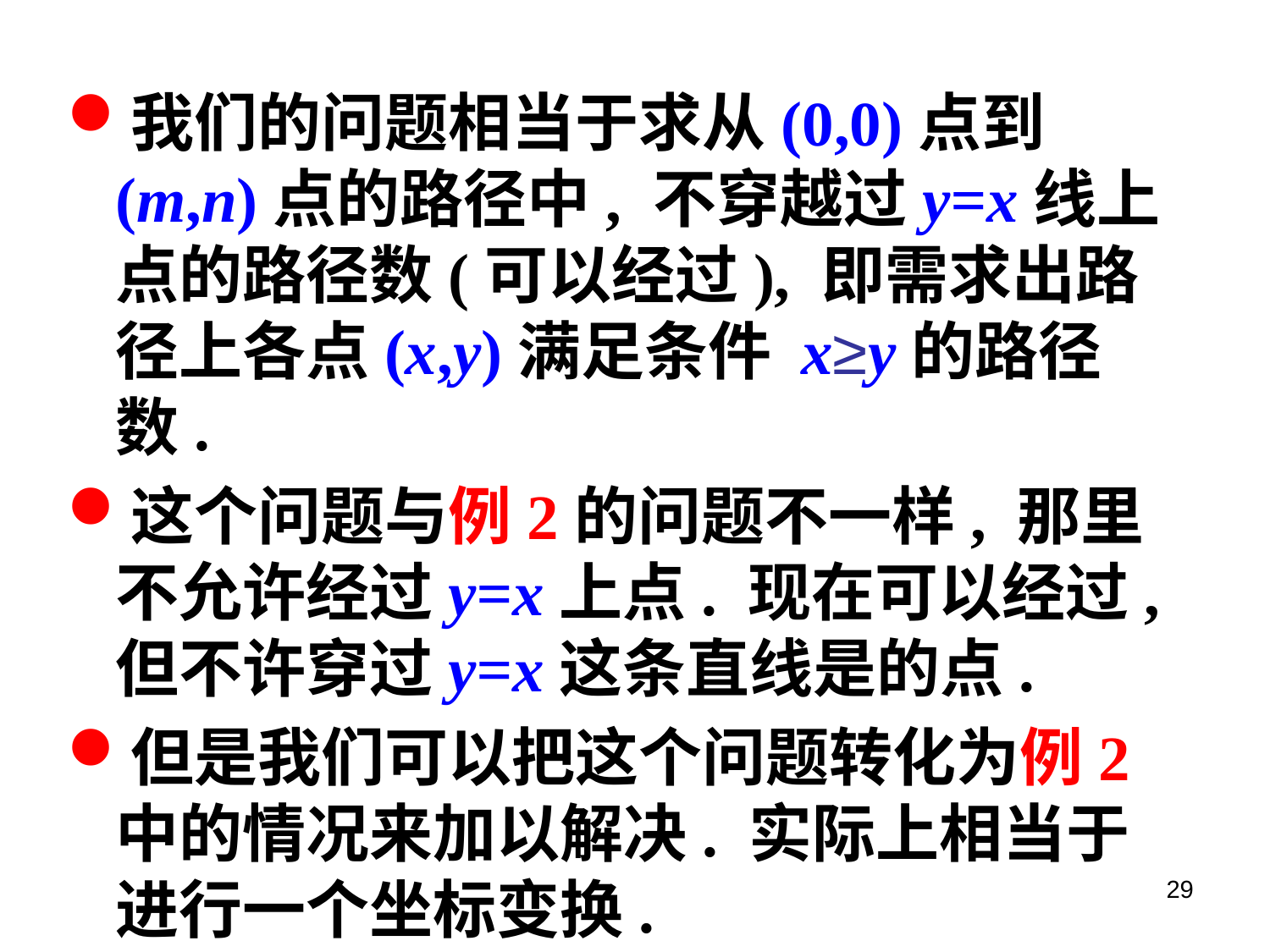

我们的问题相当于求从(0,0)点到(m,n)点的路径中, 不穿越过y=x线上点的路径数(可以经过), 即需求出路径上各点(x,y)满足条件 x≥y的路径数.
这个问题与例2的问题不一样, 那里不允许经过y=x上点. 现在可以经过, 但不许穿过y=x这条直线是的点.
但是我们可以把这个问题转化为例2中的情况来加以解决. 实际上相当于进行一个坐标变换.
29